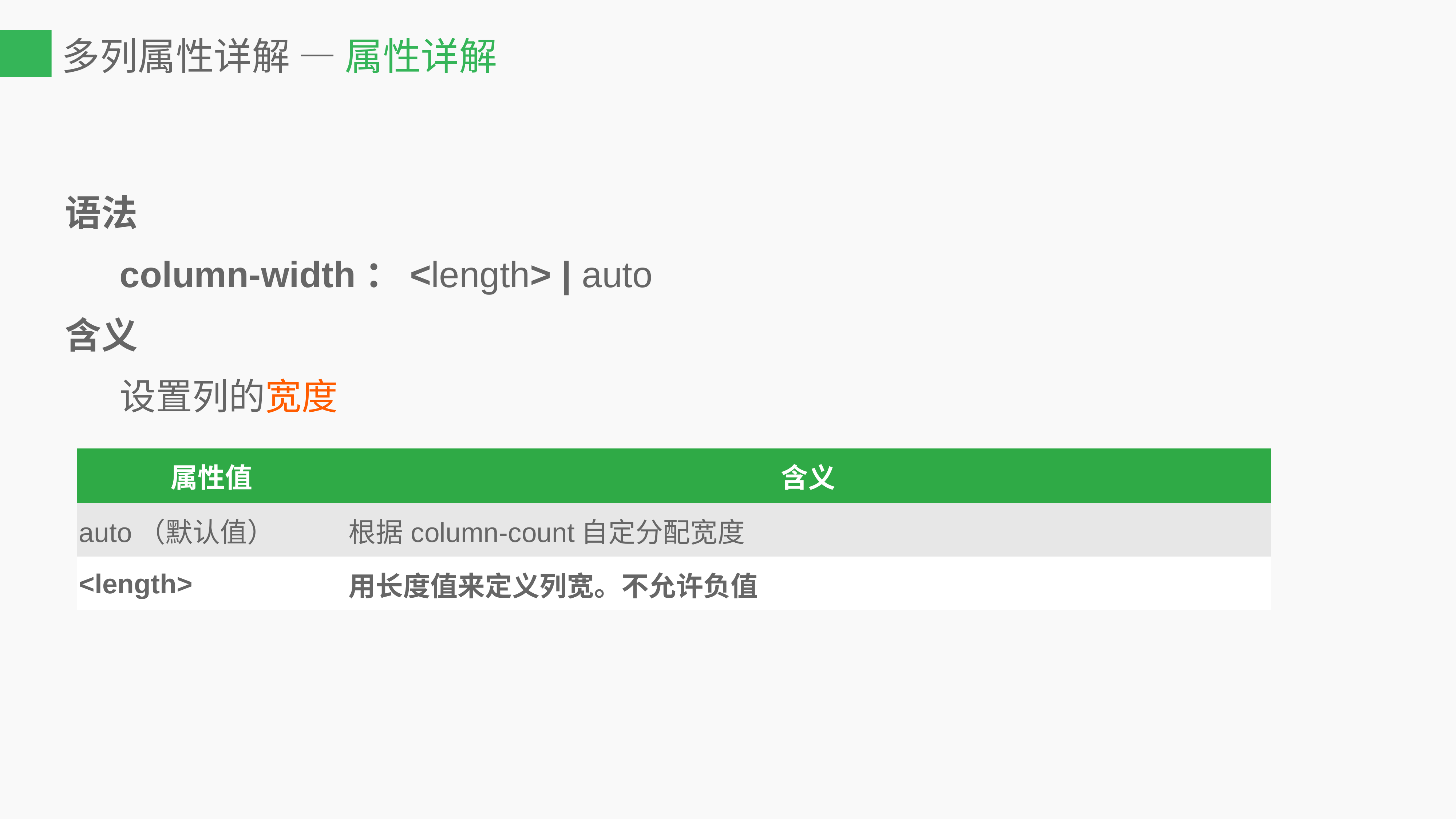

# 多列属性详解 — 属性详解
语法
	column-width：<length> | auto
含义
	设置列的宽度
| 属性值 | 含义 |
| --- | --- |
| auto（默认值） | 根据column-count自定分配宽度 |
| <length> | 用长度值来定义列宽。不允许负值 |